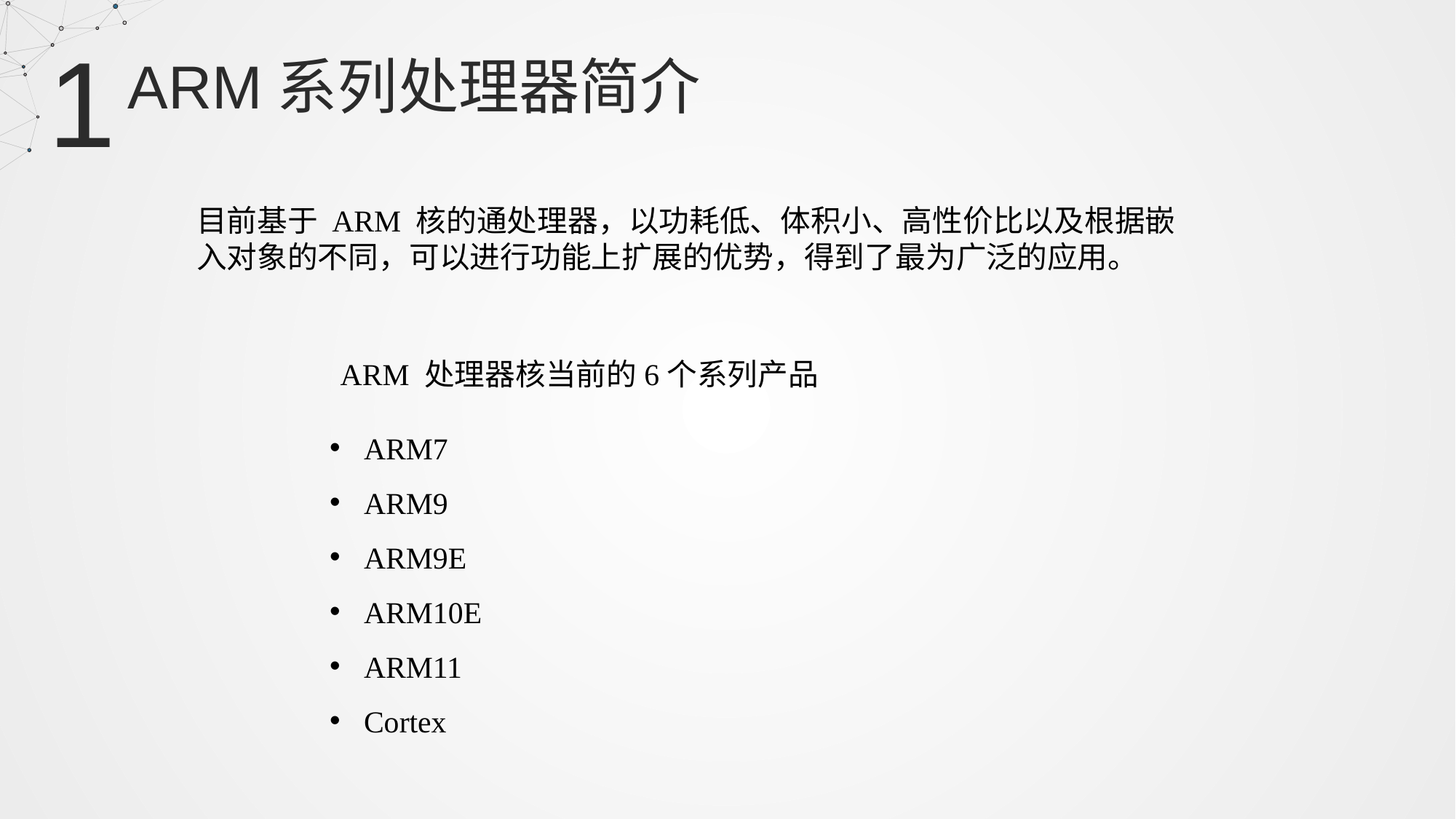

1
ARM系列处理器简介
目前基于 ARM 核的通处理器，以功耗低、体积小、高性价比以及根据嵌入对象的不同，可以进行功能上扩展的优势，得到了最为广泛的应用。
 ARM 处理器核当前的6个系列产品
ARM7
ARM9
ARM9E
ARM10E
ARM11
Cortex